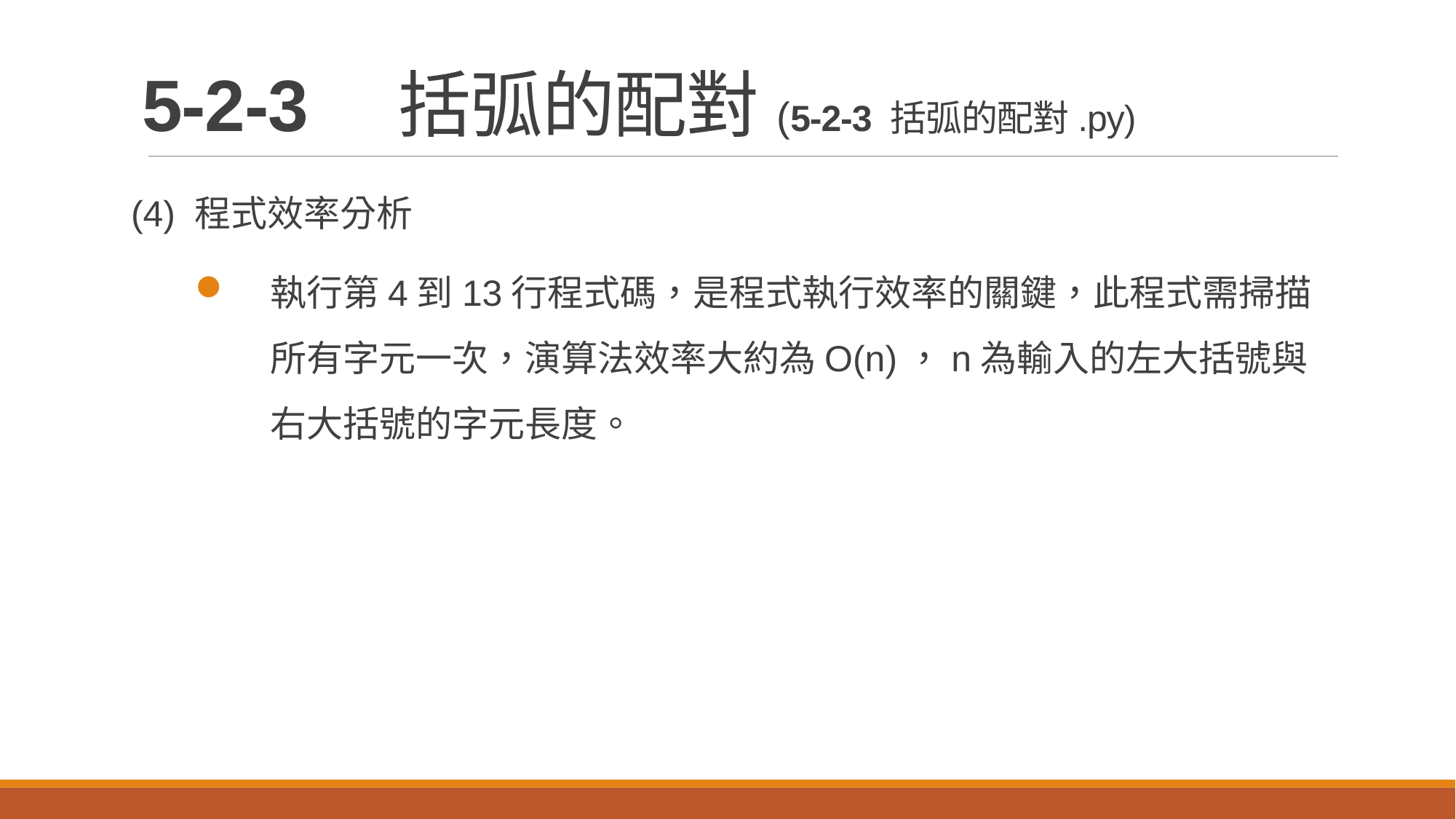

# 5-2-3　括弧的配對(5-2-3 括弧的配對.py)
(4) 程式效率分析
執行第4到13行程式碼，是程式執行效率的關鍵，此程式需掃描所有字元一次，演算法效率大約為O(n)，n為輸入的左大括號與右大括號的字元長度。